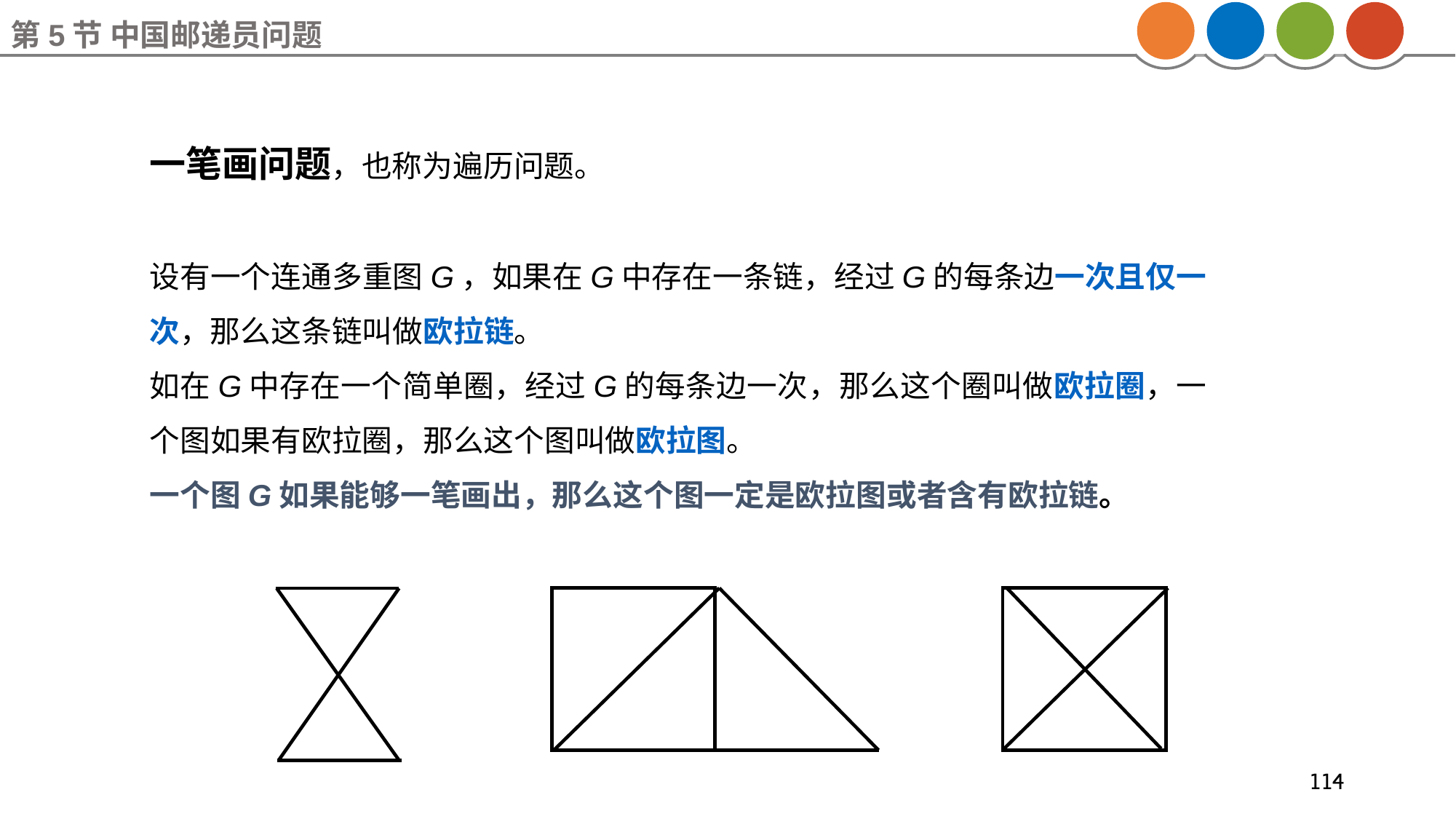

第5节 中国邮递员问题
一笔画问题，也称为遍历问题。

设有一个连通多重图G，如果在G中存在一条链，经过G的每条边一次且仅一次，那么这条链叫做欧拉链。
如在G中存在一个简单圈，经过G的每条边一次，那么这个圈叫做欧拉圈，一个图如果有欧拉圈，那么这个图叫做欧拉图。
一个图G如果能够一笔画出，那么这个图一定是欧拉图或者含有欧拉链。

114